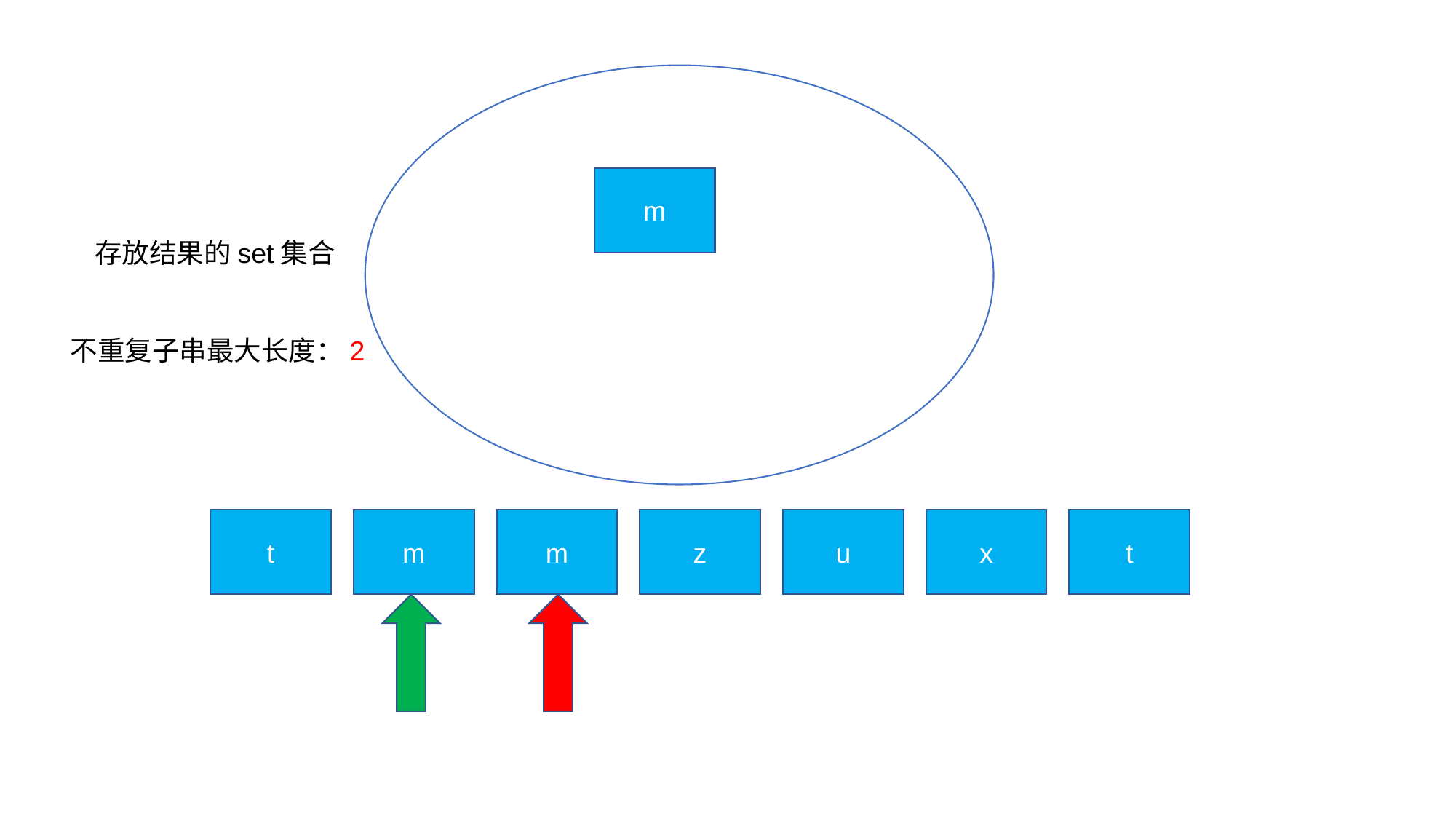

m
存放结果的set集合
不重复子串最大长度：2
m
z
u
x
t
t
m